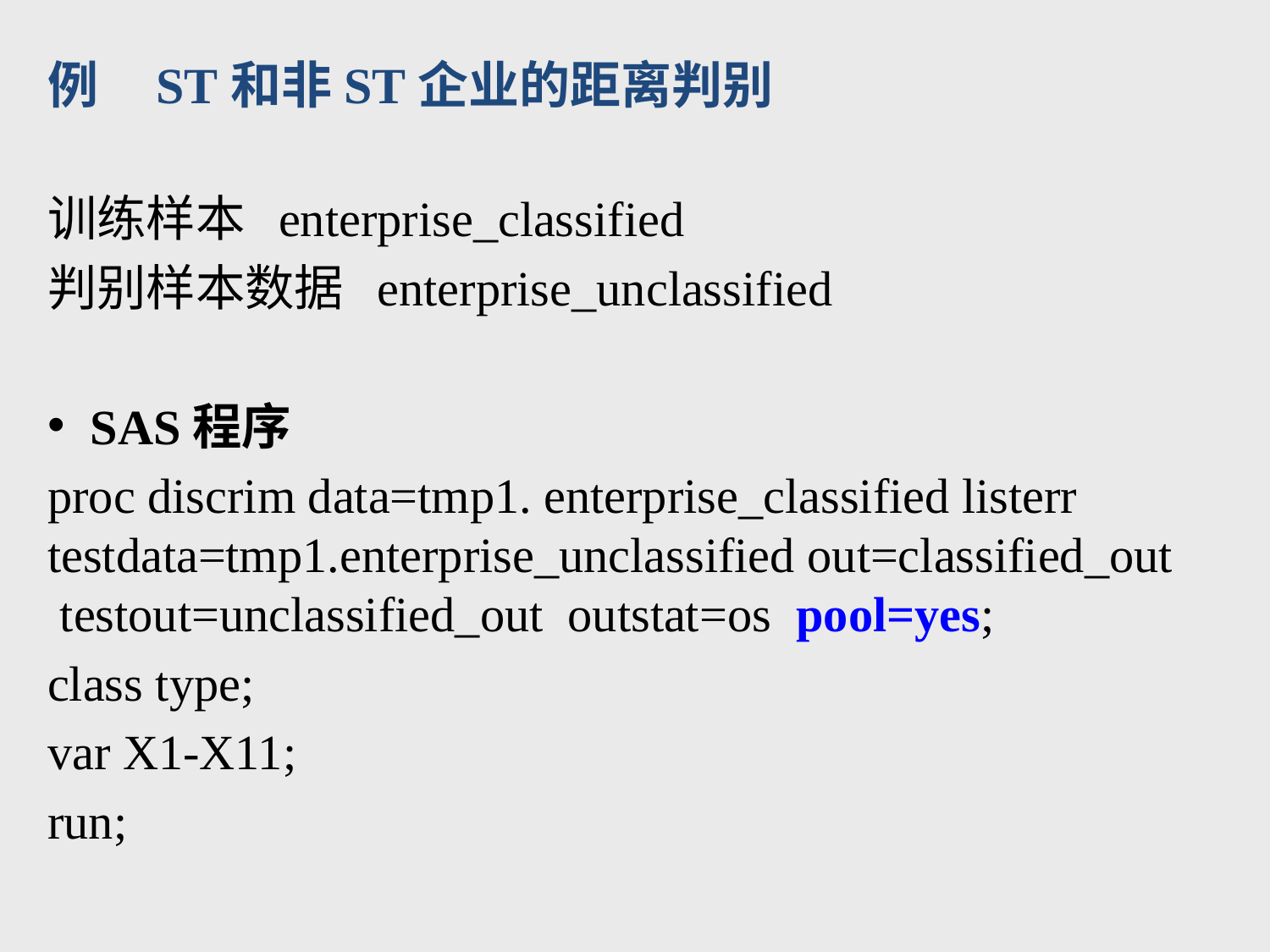

例    ST和非ST企业的距离判别

训练样本  enterprise_classified
判别样本数据  enterprise_unclassified

SAS程序
proc discrim data=tmp1. enterprise_classified listerr testdata=tmp1.enterprise_unclassified out=classified_out  testout=unclassified_out  outstat=os  pool=yes;
class type;
var X1-X11;
run;